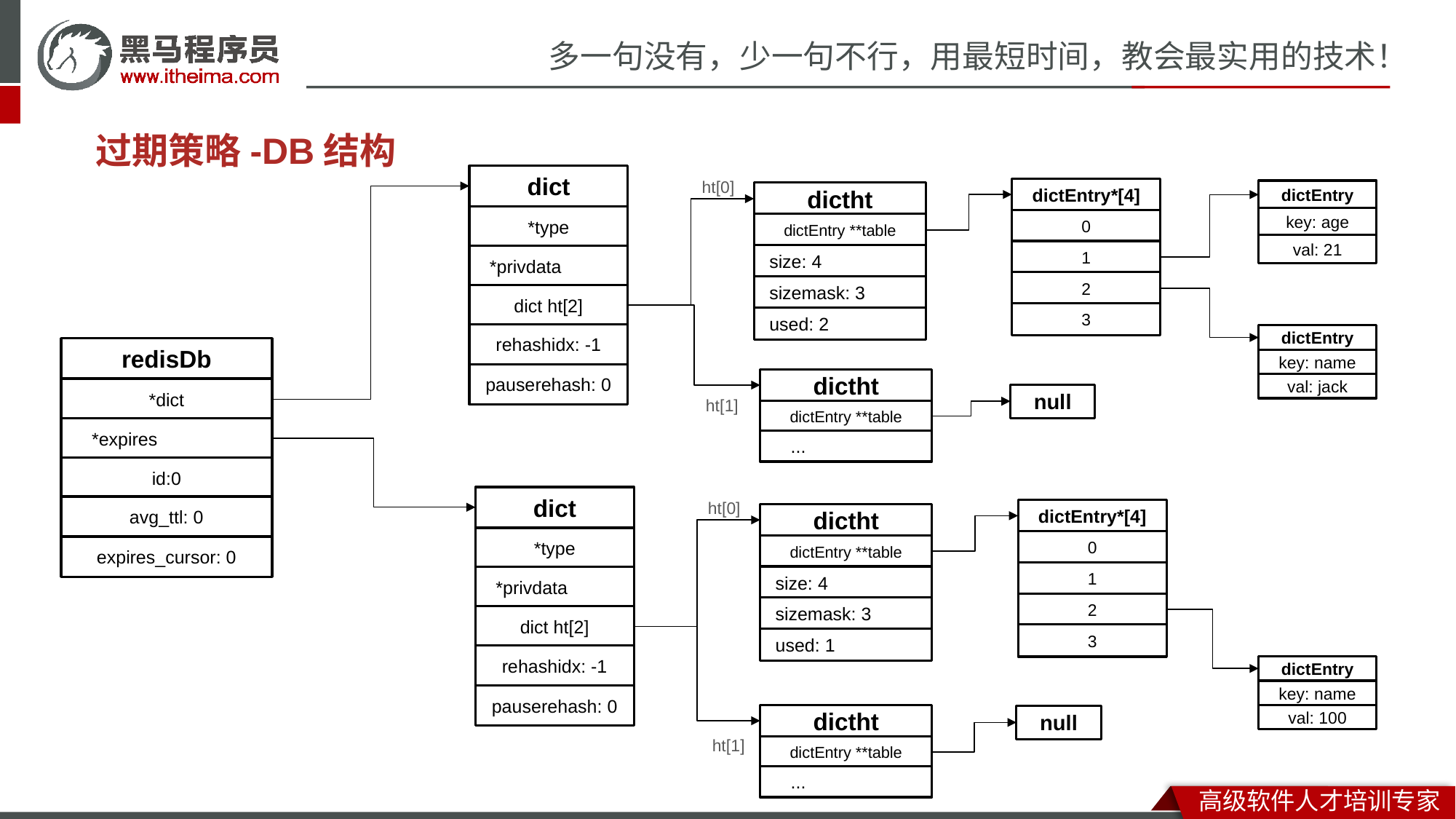

# 过期策略-DB结构
dict
ht[0]
dictEntry*[4]
0
1
2
3
dictEntry
key: age
val: 21
dictht
dictEntry **table
   size: 4
   sizemask: 3
   used: 2
*type
    *privdata
dict ht[2]
rehashidx: -1
dictEntry
key: name
val: jack
pauserehash: 0
dictht
dictEntry **table
      ...
null
ht[1]
redisDb
*dict
      *expires
id:0
avg_ttl: 0
expires_cursor: 0
dict
ht[0]
dictEntry*[4]
0
1
2
3
dictht
dictEntry **table
   size: 4
   sizemask: 3
   used: 1
*type
    *privdata
dict ht[2]
rehashidx: -1
dictEntry
key: name
val: 100
pauserehash: 0
dictht
dictEntry **table
      ...
null
ht[1]